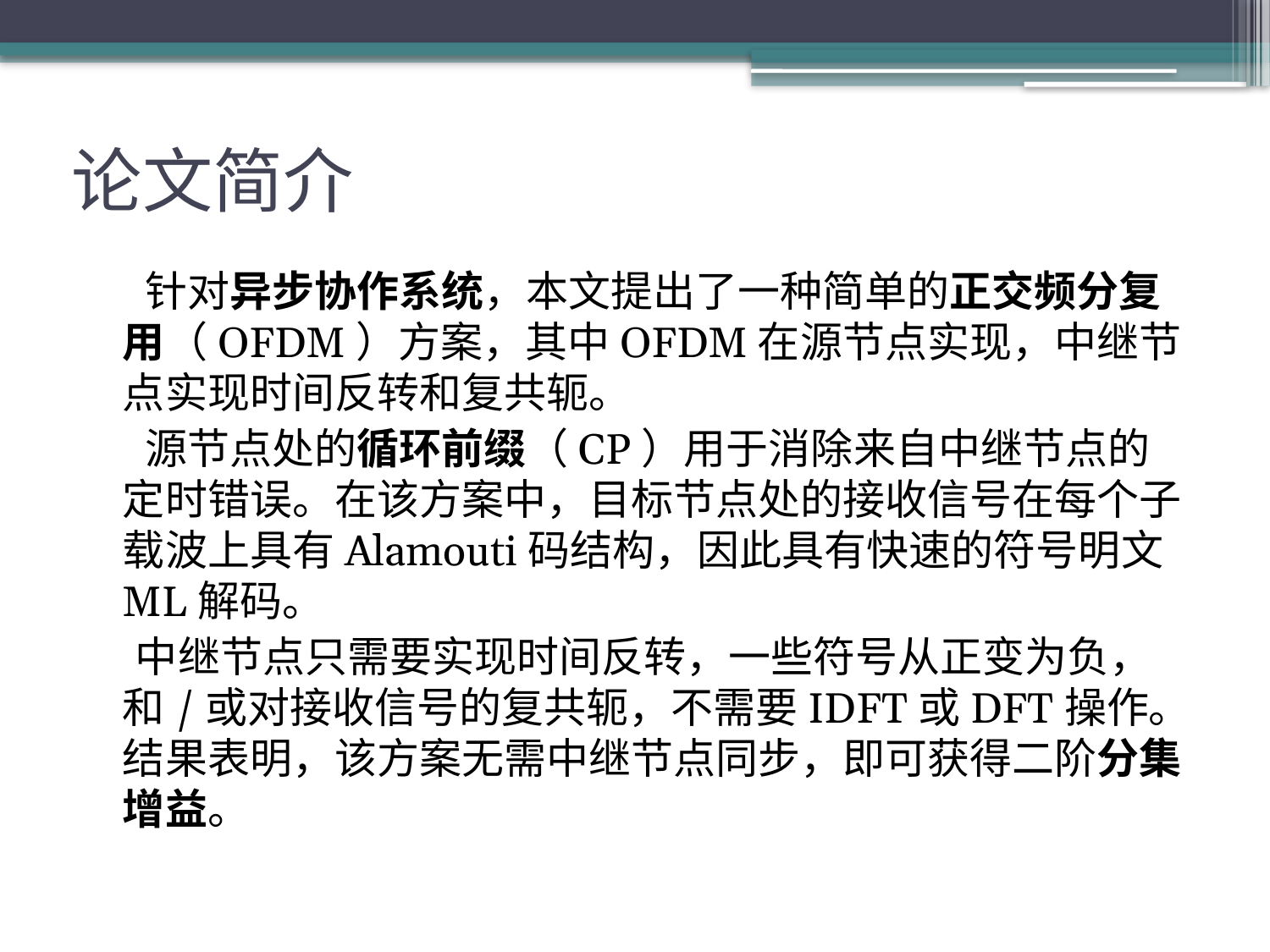

# 论文简介
     针对异步协作系统，本文提出了一种简单的正交频分复用（OFDM）方案，其中OFDM在源节点实现，中继节点实现时间反转和复共轭。
     源节点处的循环前缀（CP）用于消除来自中继节点的定时错误。在该方案中，目标节点处的接收信号在每个子载波上具有Alamouti码结构，因此具有快速的符号明文ML解码。
    中继节点只需要实现时间反转，一些符号从正变为负，和/或对接收信号的复共轭，不需要IDFT或DFT操作。结果表明，该方案无需中继节点同步，即可获得二阶分集增益。